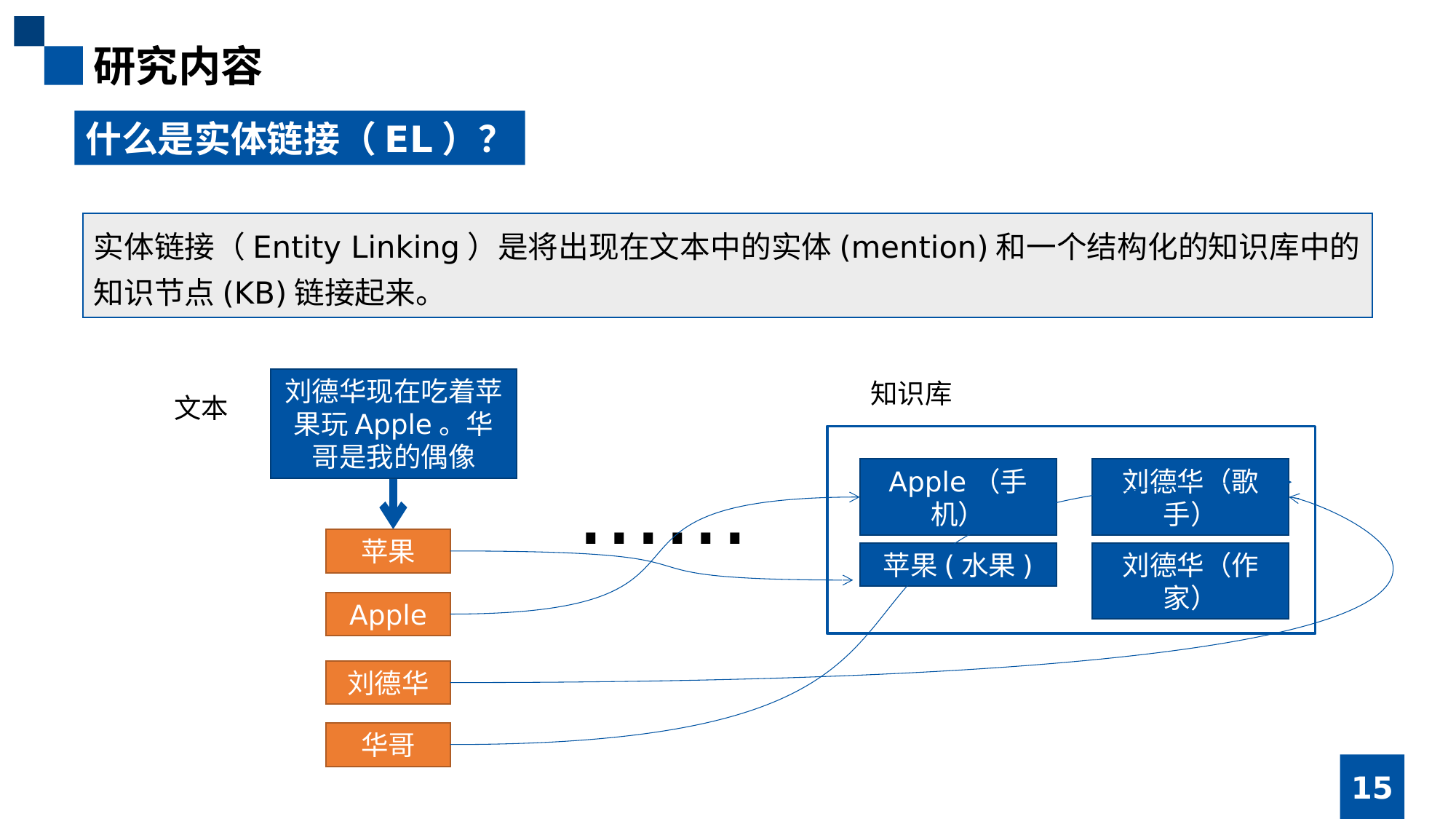

研究内容
什么是实体链接（EL）？

实体链接（Entity Linking）是将出现在文本中的实体(mention)和一个结构化的知识库中的知识节点(KB)链接起来。
刘德华现在吃着苹果玩Apple。华哥是我的偶像
知识库
文本

......
Apple（手机）
刘德华（歌手）
苹果
苹果(水果)
刘德华（作家）
Apple
刘德华
华哥
15